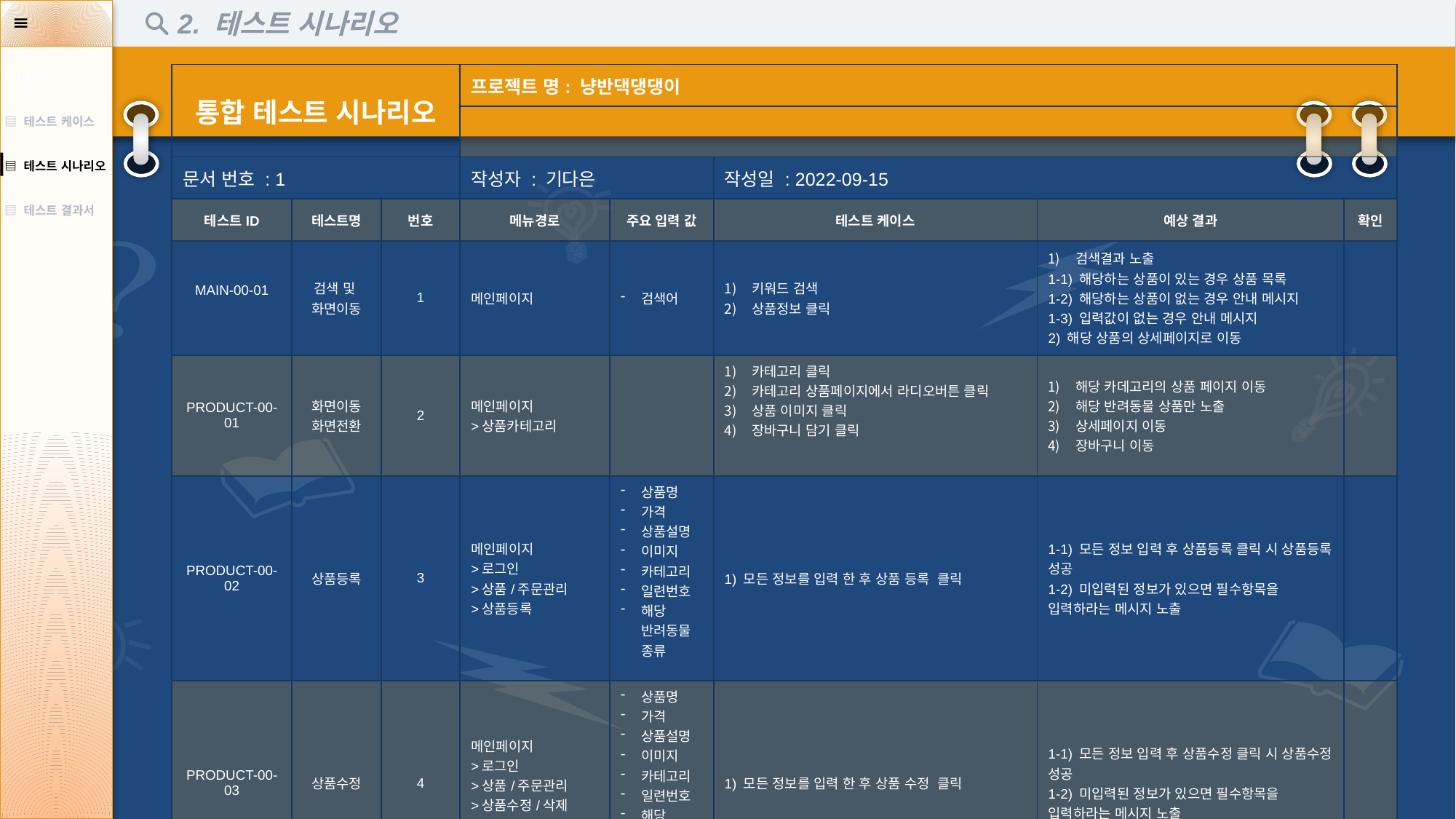

2. 테스트 시나리오

| INDEX |
| --- |
| ▤ 테스트 케이스 |
| ▤ 테스트 시나리오 |
| ▤ 테스트 결과서 |
| 통합 테스트 시나리오 |  |  | 프로젝트 명: 냥반댁댕댕이 |  |  |  |  |
| --- | --- | --- | --- | --- | --- | --- | --- |
|  |  |  |  |  |  |  |  |
| 문서 번호 : 1 |  |  | 작성자 : 기다은 |  | 작성일 : 2022-09-15 |  |  |
| 테스트ID | 테스트명 | 번호 | 메뉴경로 | 주요 입력 값 | 테스트 케이스 | 예상 결과 | 확인 |
| MAIN-00-01 | 검색 및 화면이동 | 1 | 메인페이지 | 검색어 | 키워드 검색 상품정보 클릭 | 검색결과 노출 1-1) 해당하는 상품이 있는 경우 상품 목록 1-2) 해당하는 상품이 없는 경우 안내 메시지 1-3) 입력값이 없는 경우 안내 메시지 2) 해당 상품의 상세페이지로 이동 |  |
| PRODUCT-00-01 | 화면이동 화면전환 | 2 | 메인페이지 >상품카테고리 |  | 카테고리 클릭 카테고리 상품페이지에서 라디오버튼 클릭 상품 이미지 클릭 장바구니 담기 클릭 | 해당 카데고리의 상품 페이지 이동 해당 반려동물 상품만 노출 상세페이지 이동 장바구니 이동 |  |
| PRODUCT-00-02 | 상품등록 | 3 | 메인페이지 >로그인 >상품/주문관리 >상품등록 | 상품명 가격 상품설명 이미지 카테고리 일련번호 해당 반려동물 종류 | 1) 모든 정보를 입력 한 후 상품 등록 클릭 | 1-1) 모든 정보 입력 후 상품등록 클릭 시 상품등록 성공 1-2) 미입력된 정보가 있으면 필수항목을 입력하라는 메시지 노출 |  |
| PRODUCT-00-03 | 상품수정 | 4 | 메인페이지 >로그인 >상품/주문관리 >상품수정/삭제 | 상품명 가격 상품설명 이미지 카테고리 일련번호 해당 반려동물 종류 | 1) 모든 정보를 입력 한 후 상품 수정 클릭 | 1-1) 모든 정보 입력 후 상품수정 클릭 시 상품수정 성공 1-2) 미입력된 정보가 있으면 필수항목을 입력하라는 메시지 노출 |  |